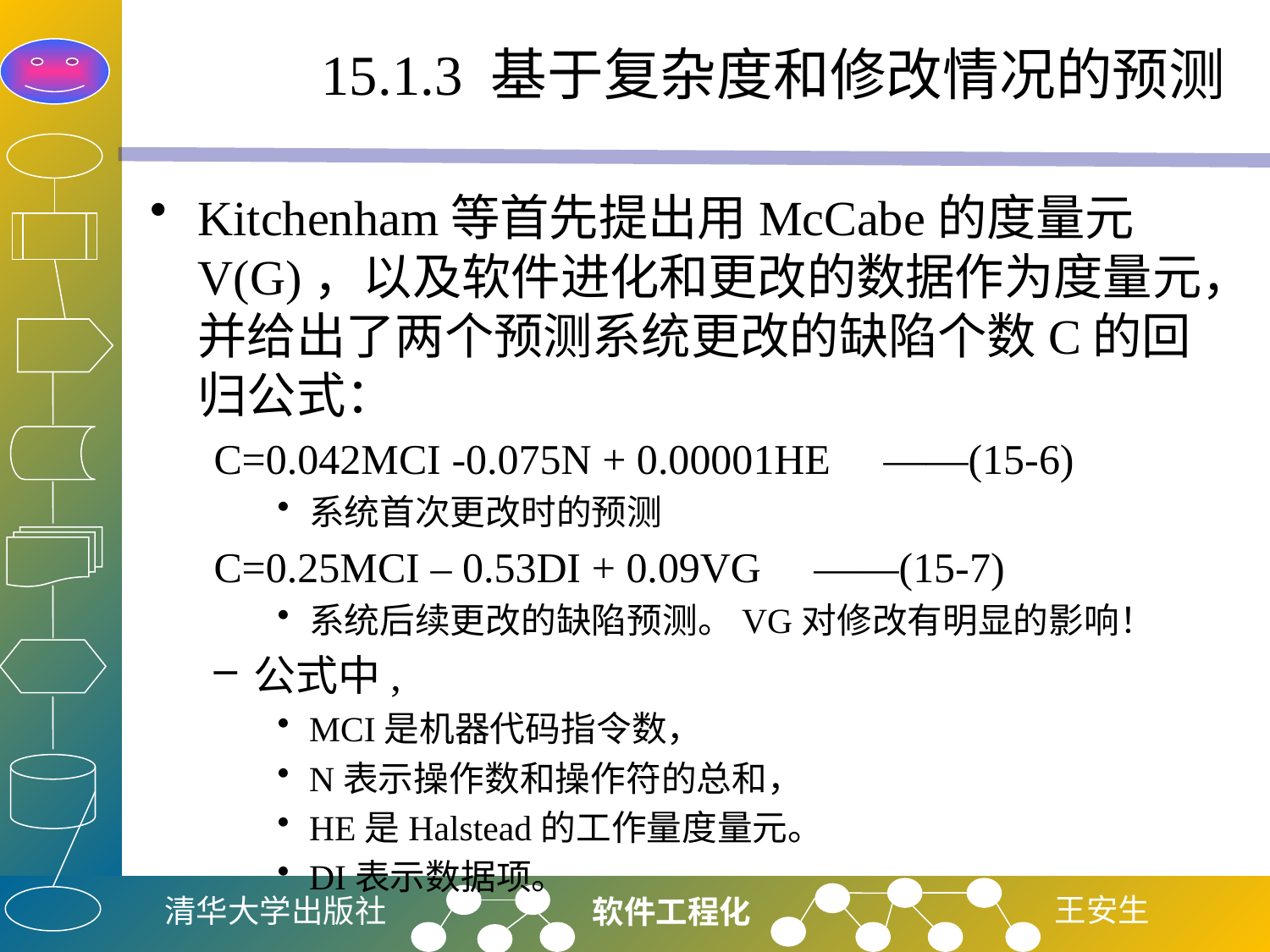

# 15.1.3 基于复杂度和修改情况的预测
Kitchenham等首先提出用McCabe的度量元V(G)，以及软件进化和更改的数据作为度量元，并给出了两个预测系统更改的缺陷个数C的回归公式：
C=0.042MCI -0.075N + 0.00001HE     ——(15-6)
系统首次更改时的预测
C=0.25MCI – 0.53DI + 0.09VG     ——(15-7)
系统后续更改的缺陷预测。VG对修改有明显的影响！
公式中,
MCI是机器代码指令数，
N表示操作数和操作符的总和，
HE是Halstead的工作量度量元。
DI表示数据项。